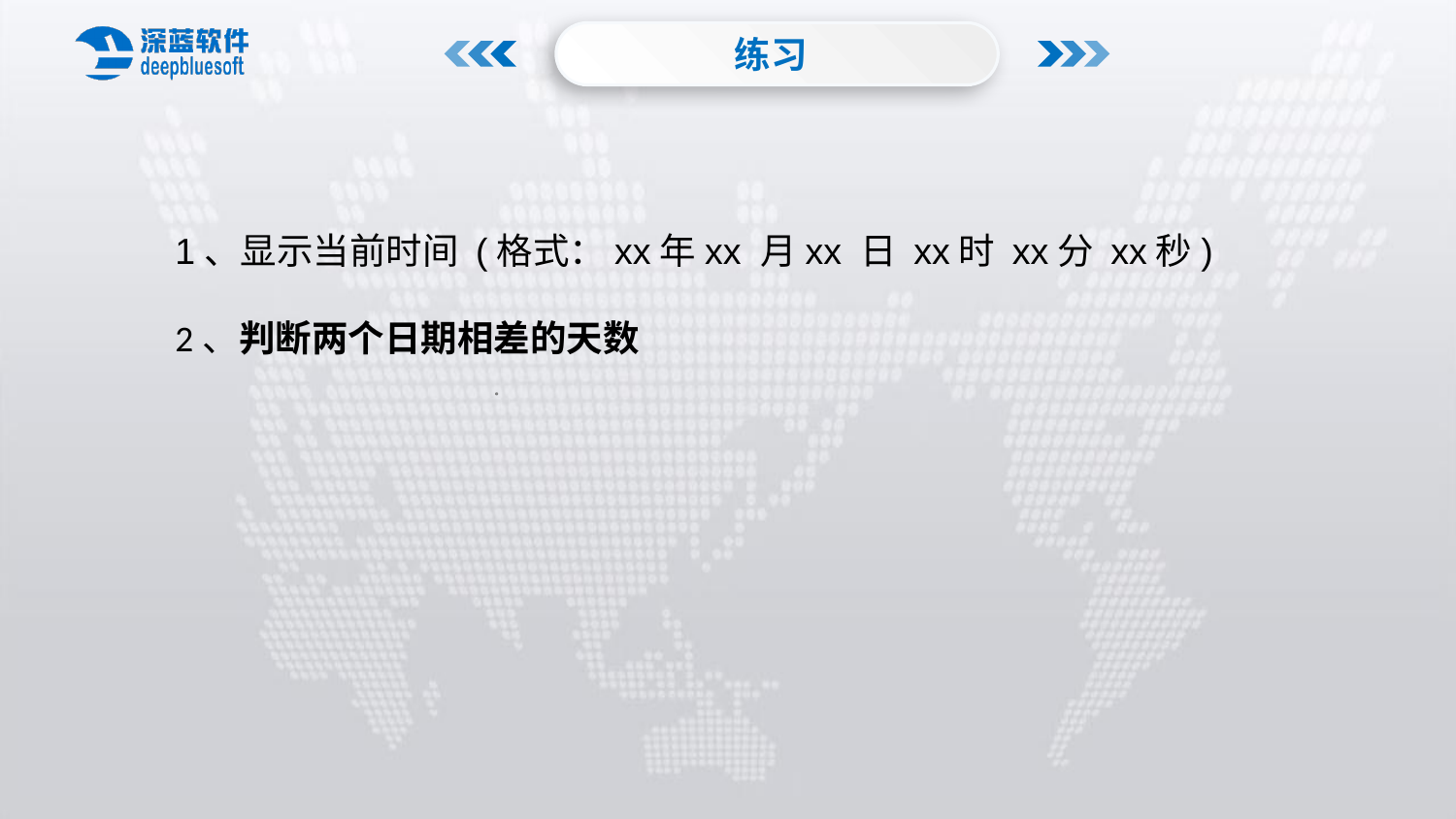

练习

1、显示当前时间 (格式：xx年xx 月xx 日 xx时 xx分 xx秒)

2、判断两个日期相差的天数